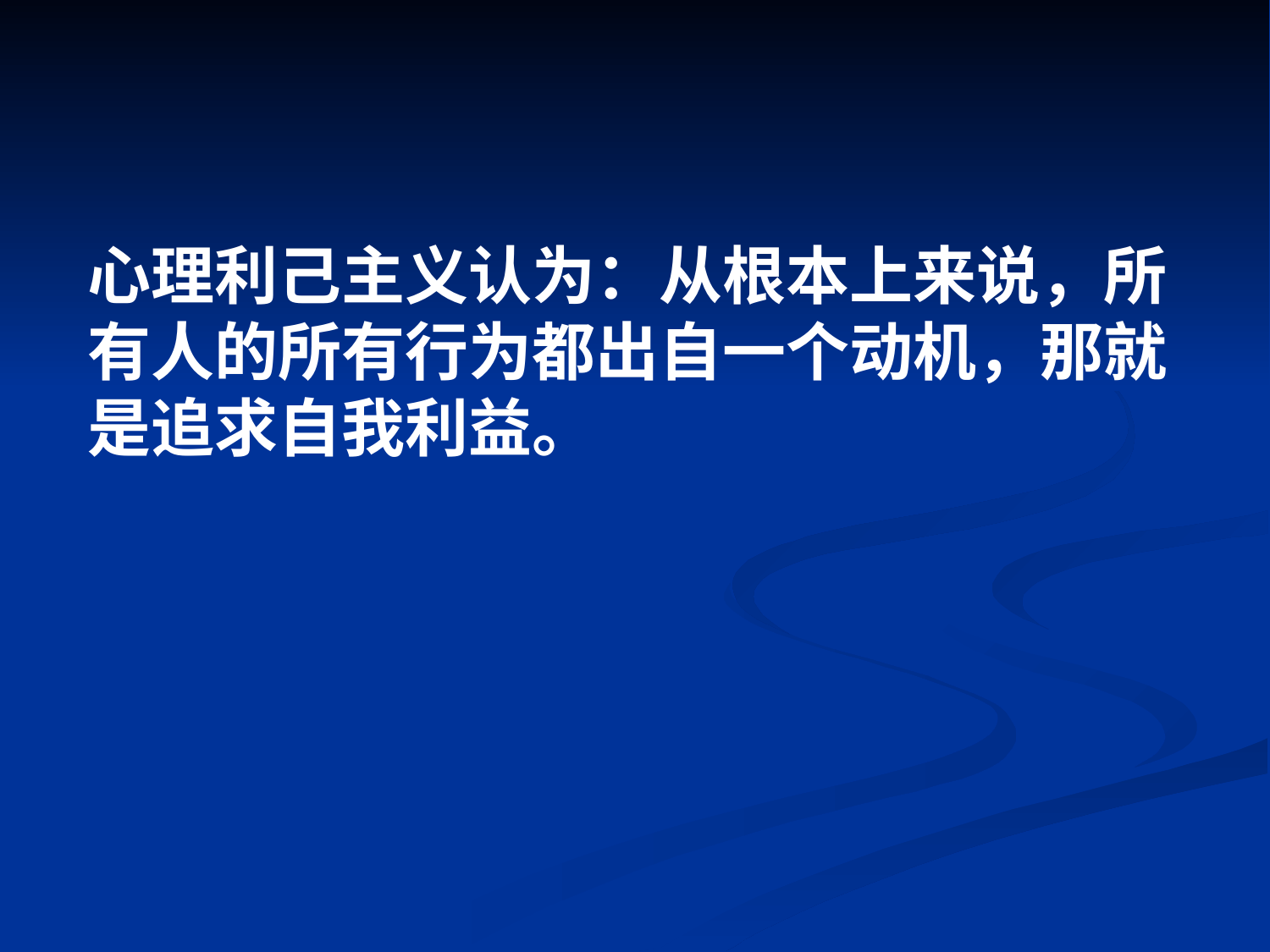

心理利己主义认为：从根本上来说，所有人的所有行为都出自一个动机，那就是追求自我利益。